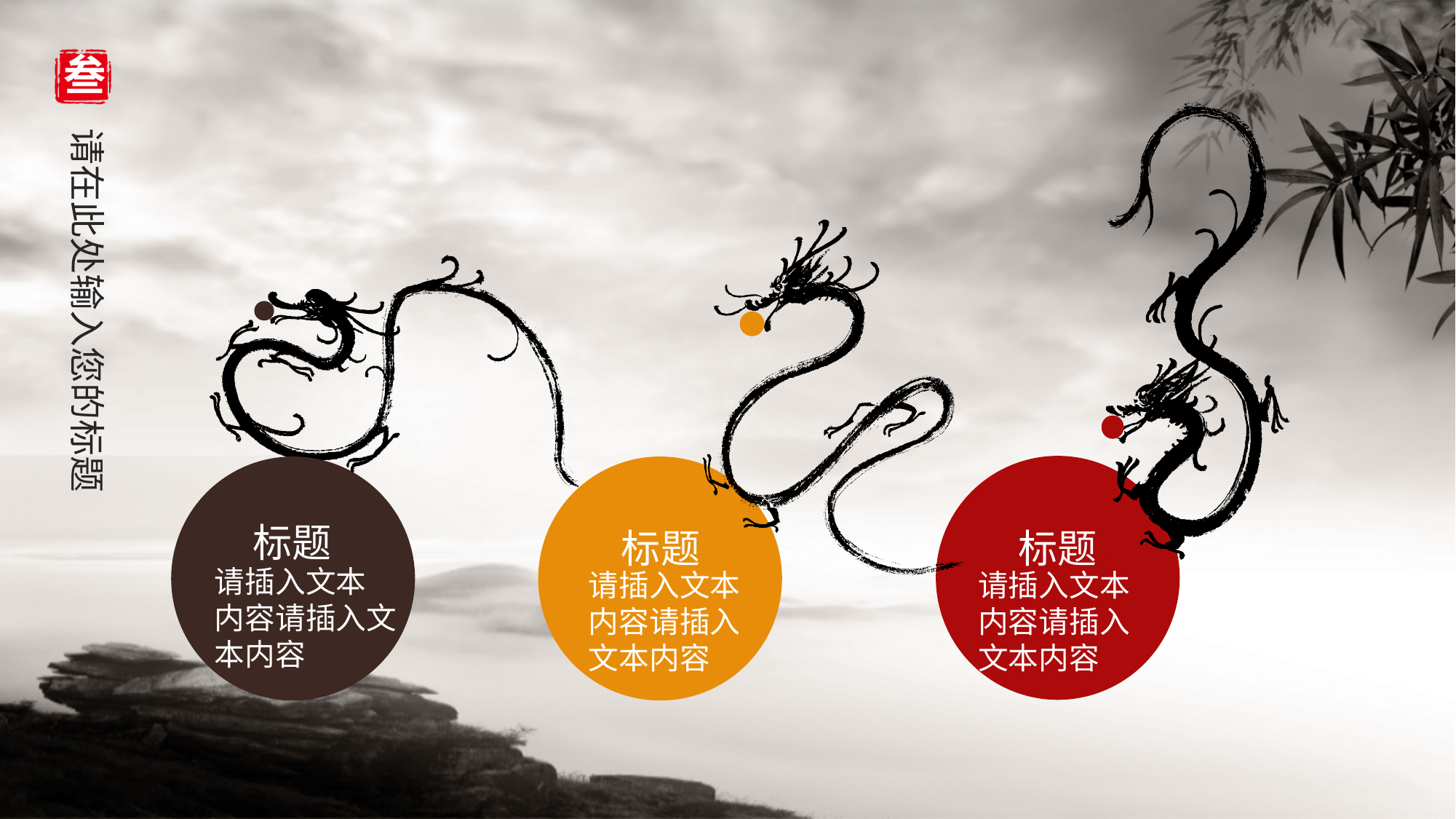

标题
请插入文本
内容请插入文本内容

标题
请插入文本
内容请插入文本内容
标题
请插入文本
内容请插入文本内容